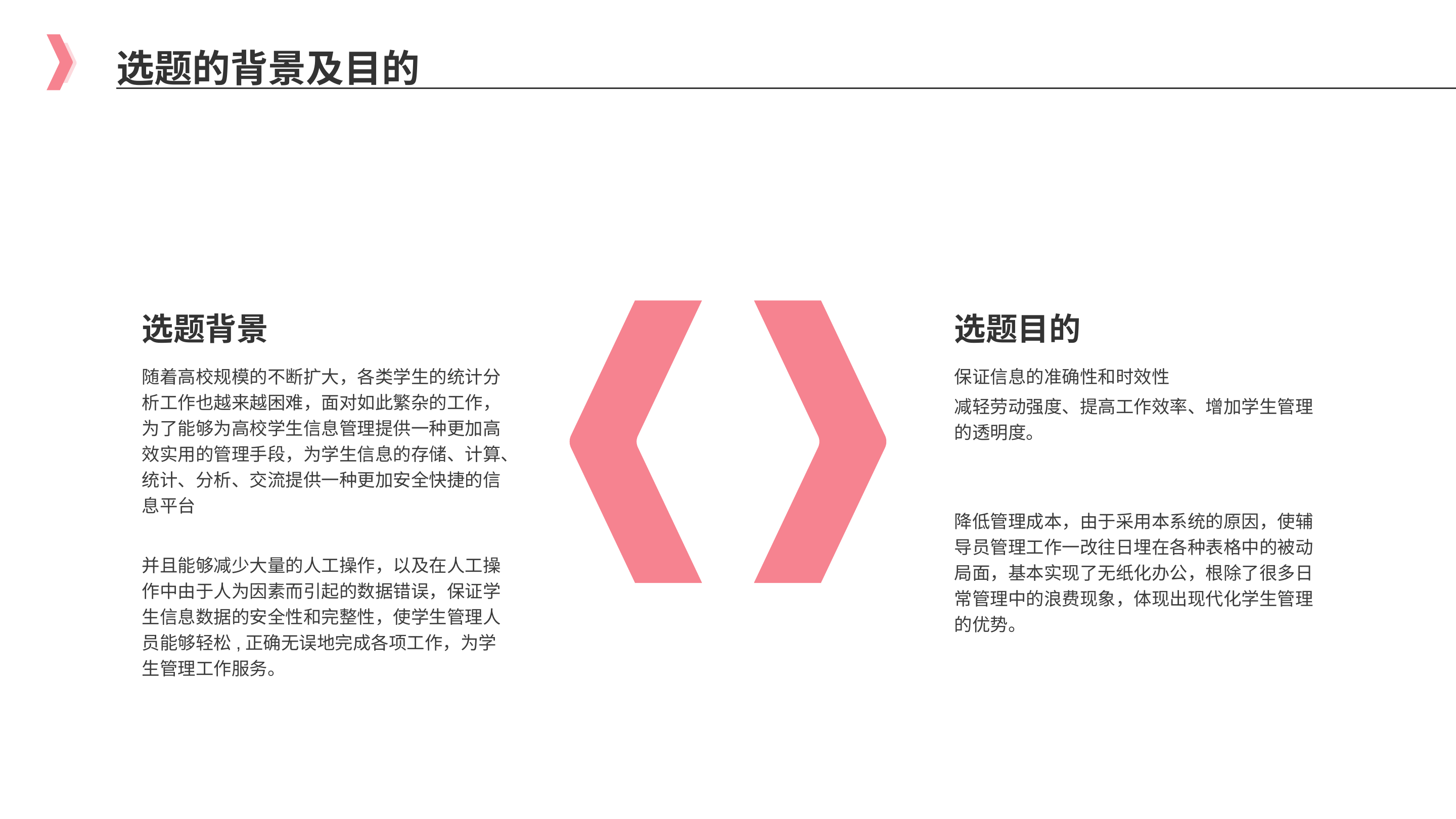

选题的背景及目的

选题背景
选题目的

随着高校规模的不断扩大，各类学生的统计分析工作也越来越困难，面对如此繁杂的工作，为了能够为高校学生信息管理提供一种更加高效实用的管理手段，为学生信息的存储、计算、统计、分析、交流提供一种更加安全快捷的信息平台

并且能够减少大量的人工操作，以及在人工操作中由于人为因素而引起的数据错误，保证学生信息数据的安全性和完整性，使学生管理人员能够轻松,正确无误地完成各项工作，为学生管理工作服务。
保证信息的准确性和时效性
减轻劳动强度、提高工作效率、增加学生管理的透明度。

降低管理成本，由于采用本系统的原因，使辅导员管理工作一改往日埋在各种表格中的被动局面，基本实现了无纸化办公，根除了很多日常管理中的浪费现象，体现出现代化学生管理的优势。